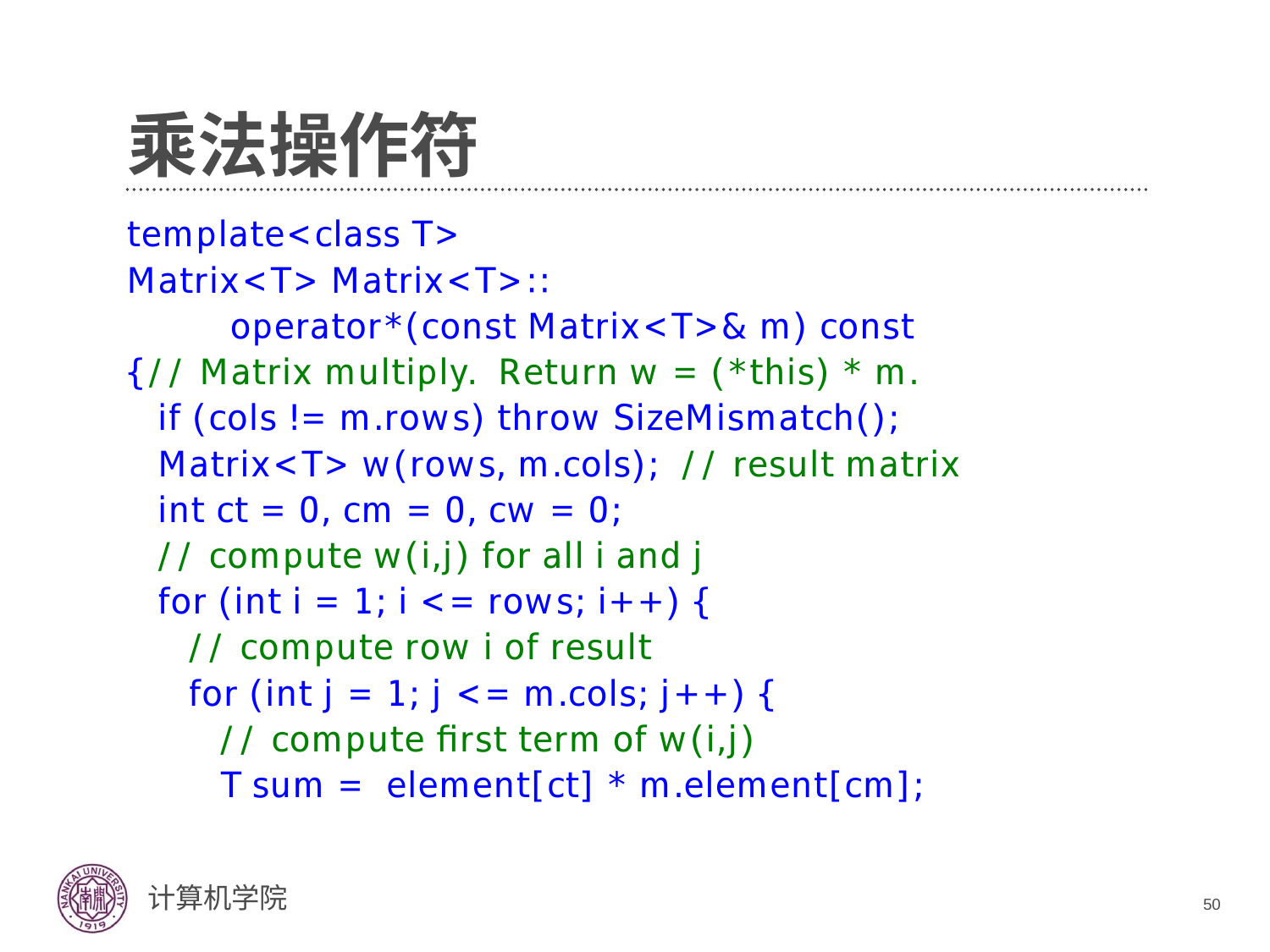

# 乘法操作符
template<class T>
Matrix<T> Matrix<T>::
          operator*(const Matrix<T>& m) const
{// Matrix multiply.  Return w = (*this) * m.
   if (cols != m.rows) throw SizeMismatch();
   Matrix<T> w(rows, m.cols);  // result matrix
   int ct = 0, cm = 0, cw = 0;
   // compute w(i,j) for all i and j
   for (int i = 1; i <= rows; i++) {
      // compute row i of result
      for (int j = 1; j <= m.cols; j++) {
         // compute first term of w(i,j)
         T sum =  element[ct] * m.element[cm];
50